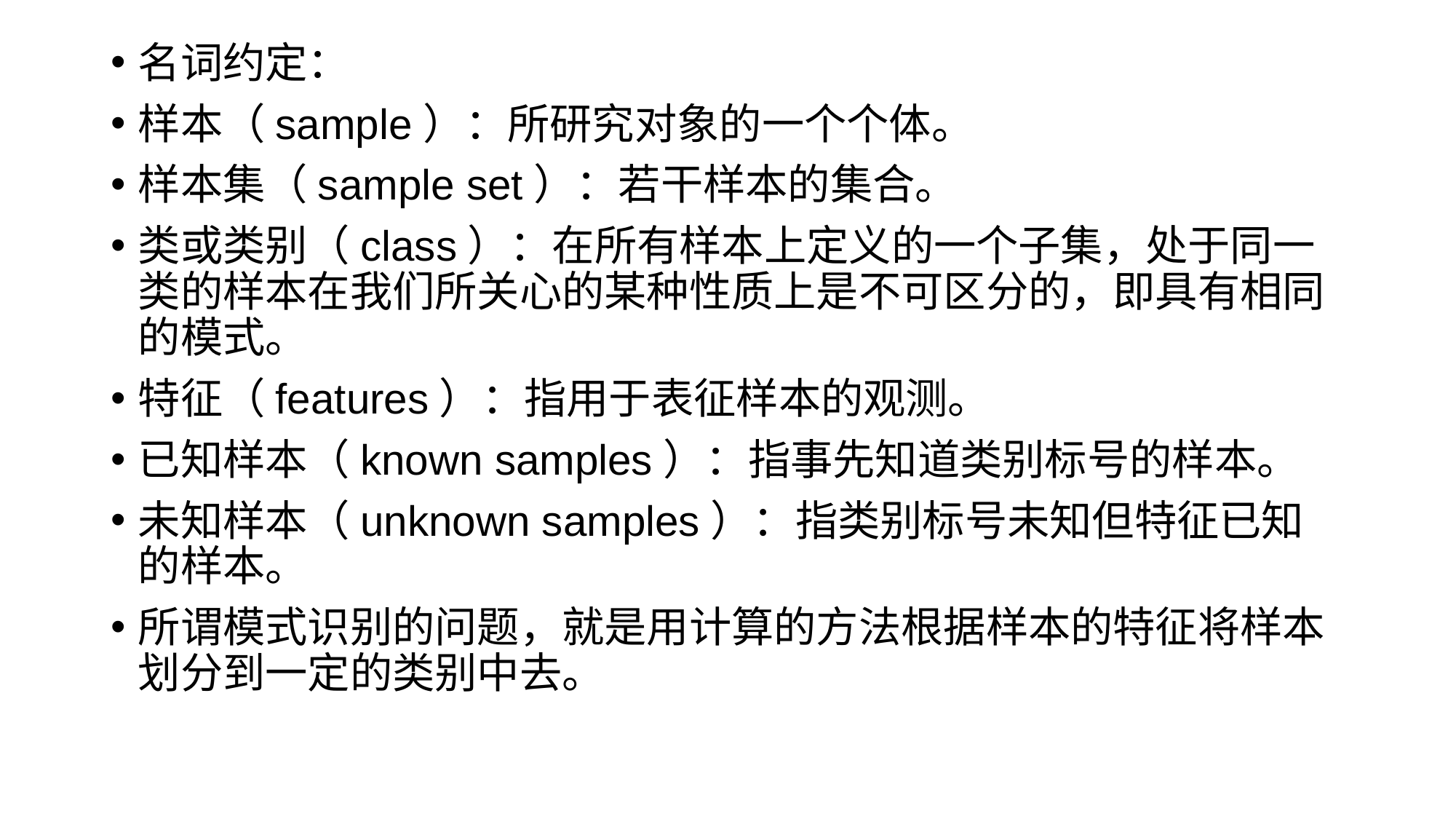

名词约定：
样本（sample）：所研究对象的一个个体。
样本集（sample set）：若干样本的集合。
类或类别（class）：在所有样本上定义的一个子集，处于同一类的样本在我们所关心的某种性质上是不可区分的，即具有相同的模式。
特征（features）：指用于表征样本的观测。
已知样本（known samples）：指事先知道类别标号的样本。
未知样本（unknown samples）：指类别标号未知但特征已知的样本。
所谓模式识别的问题，就是用计算的方法根据样本的特征将样本划分到一定的类别中去。